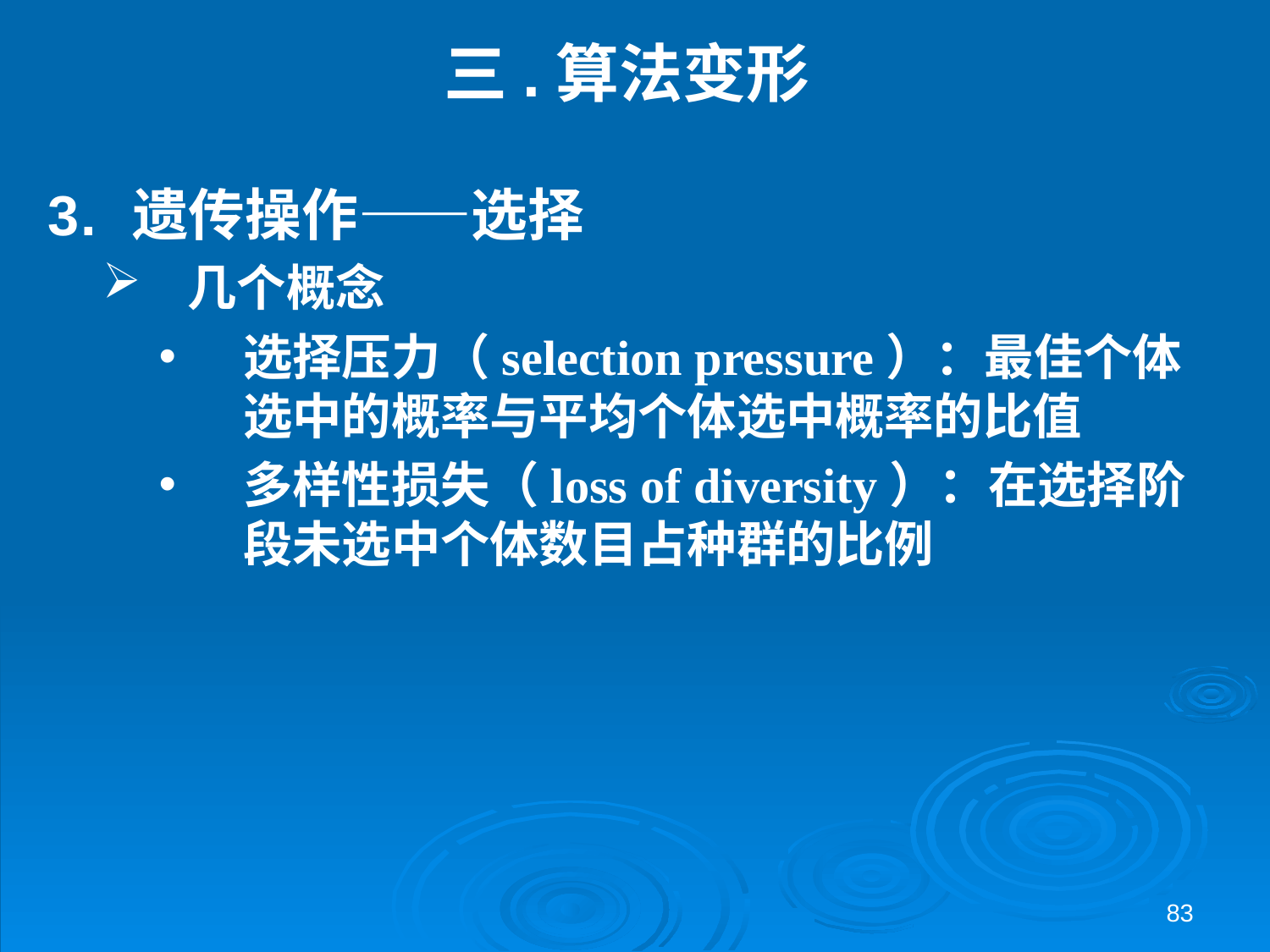

# 三.算法变形
遗传操作——选择
几个概念
选择压力（selection pressure）：最佳个体选中的概率与平均个体选中概率的比值
多样性损失（loss of diversity）：在选择阶段未选中个体数目占种群的比例

83